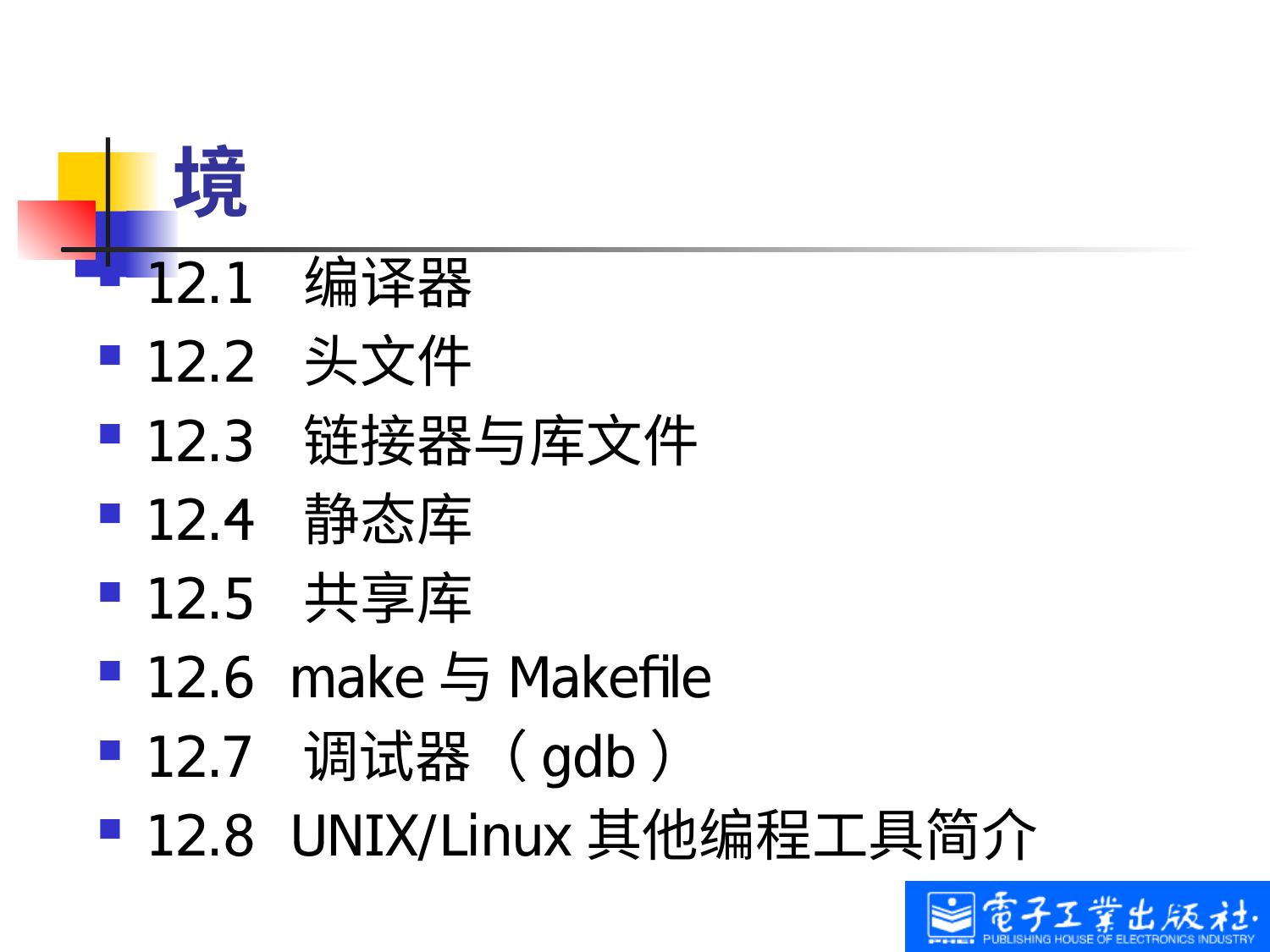

# 第12章  C/C++及其他编程环境
12.1  编译器
12.2  头文件
12.3  链接器与库文件
12.4  静态库
12.5  共享库
12.6  make与Makefile
12.7  调试器（gdb）
12.8  UNIX/Linux其他编程工具简介